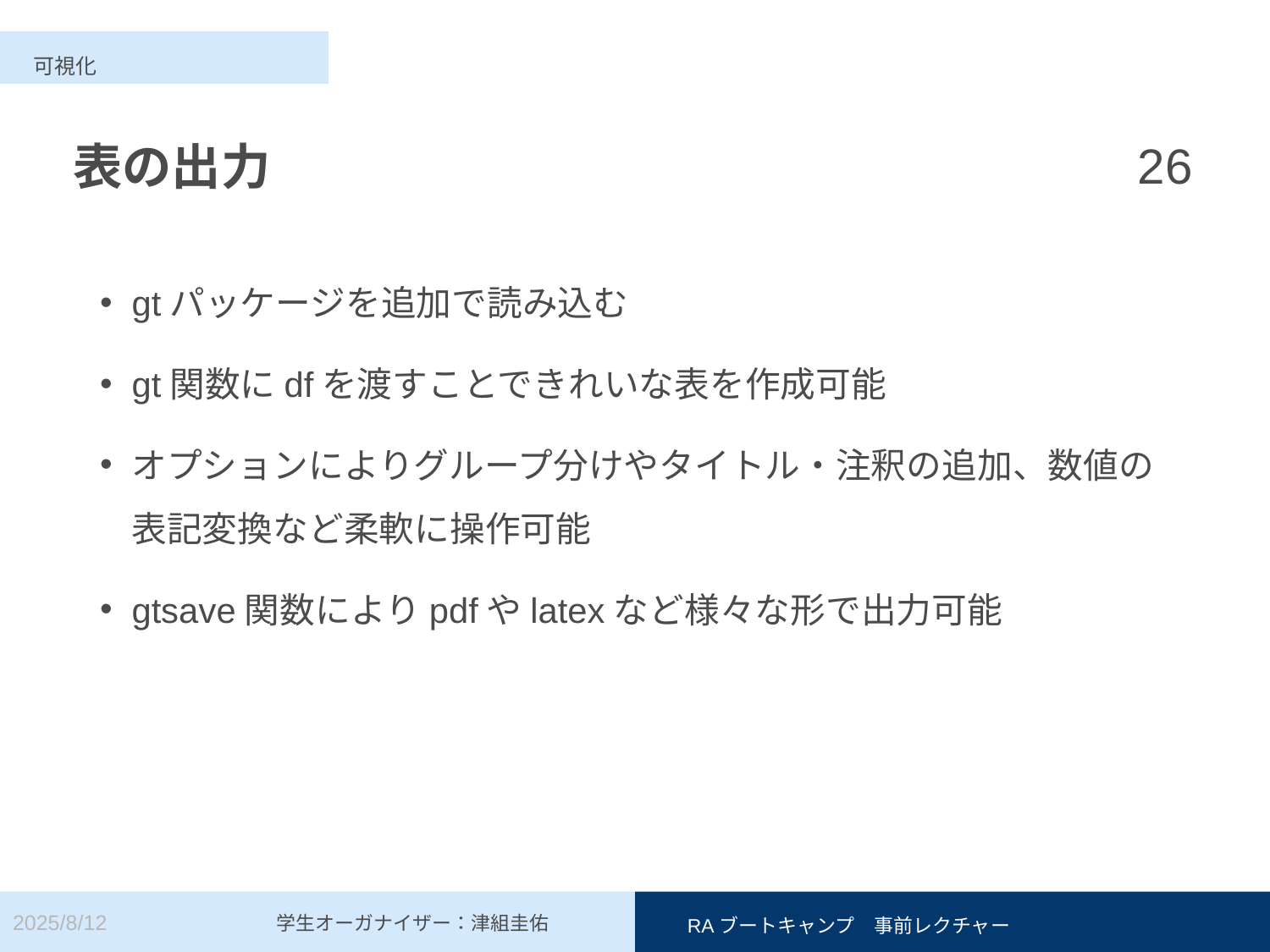

可視化
26
# 表の出力
gtパッケージを追加で読み込む
gt関数にdfを渡すことできれいな表を作成可能
オプションによりグループ分けやタイトル・注釈の追加、数値の表記変換など柔軟に操作可能
gtsave関数によりpdfやlatexなど様々な形で出力可能
2025/8/12
　RAブートキャンプ　事前レクチャー